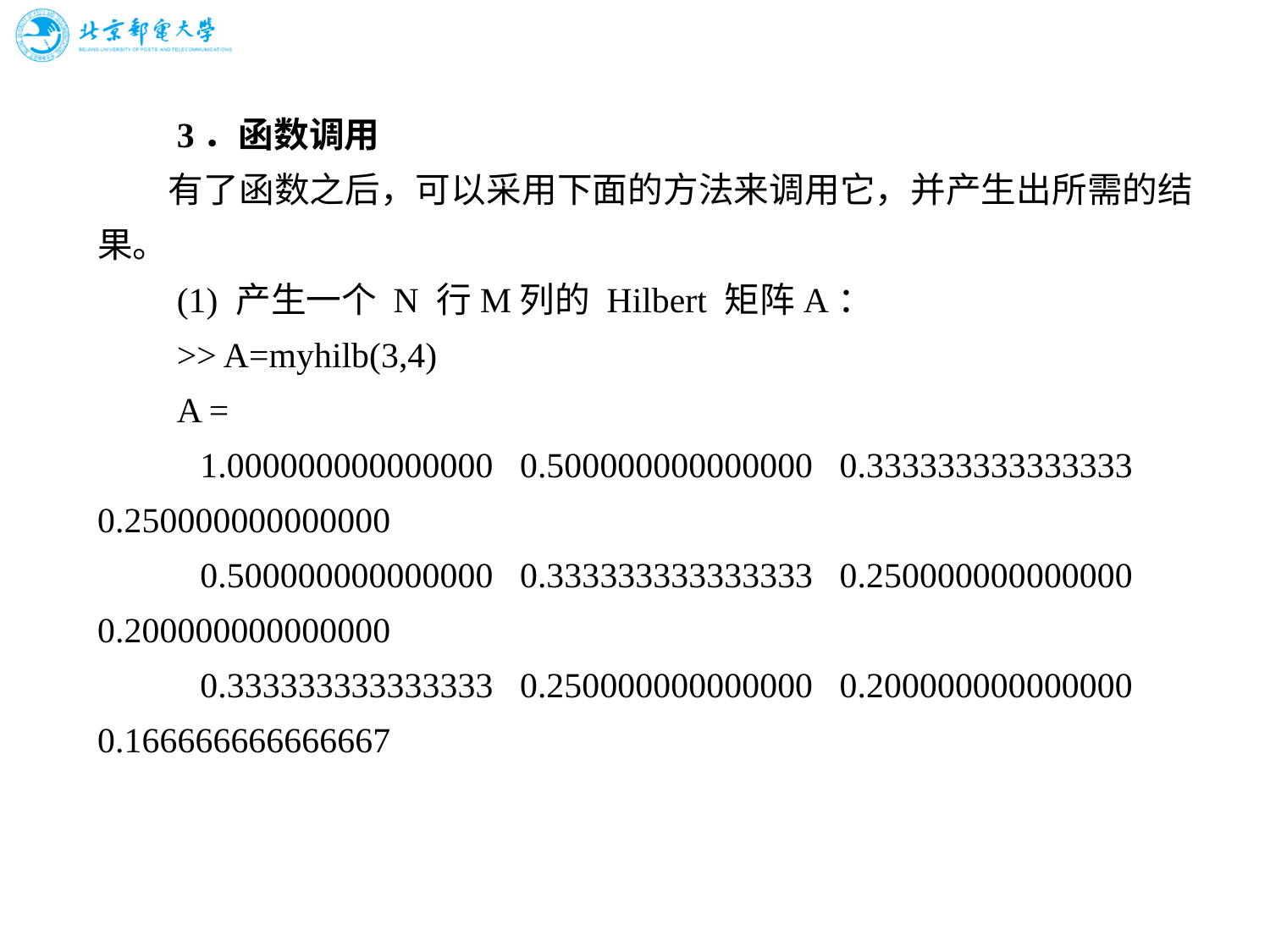

# 3．函数调用 　　有了函数之后，可以采用下面的方法来调用它，并产生出所需的结果。 　　(1) 产生一个 N 行M列的 Hilbert 矩阵A： 　　>> A=myhilb(3,4) 　　A = 　　   1.000000000000000   0.500000000000000   0.333333333333333   0.250000000000000 　　   0.500000000000000   0.333333333333333   0.250000000000000   0.200000000000000 　　   0.333333333333333   0.250000000000000   0.200000000000000   0.166666666666667